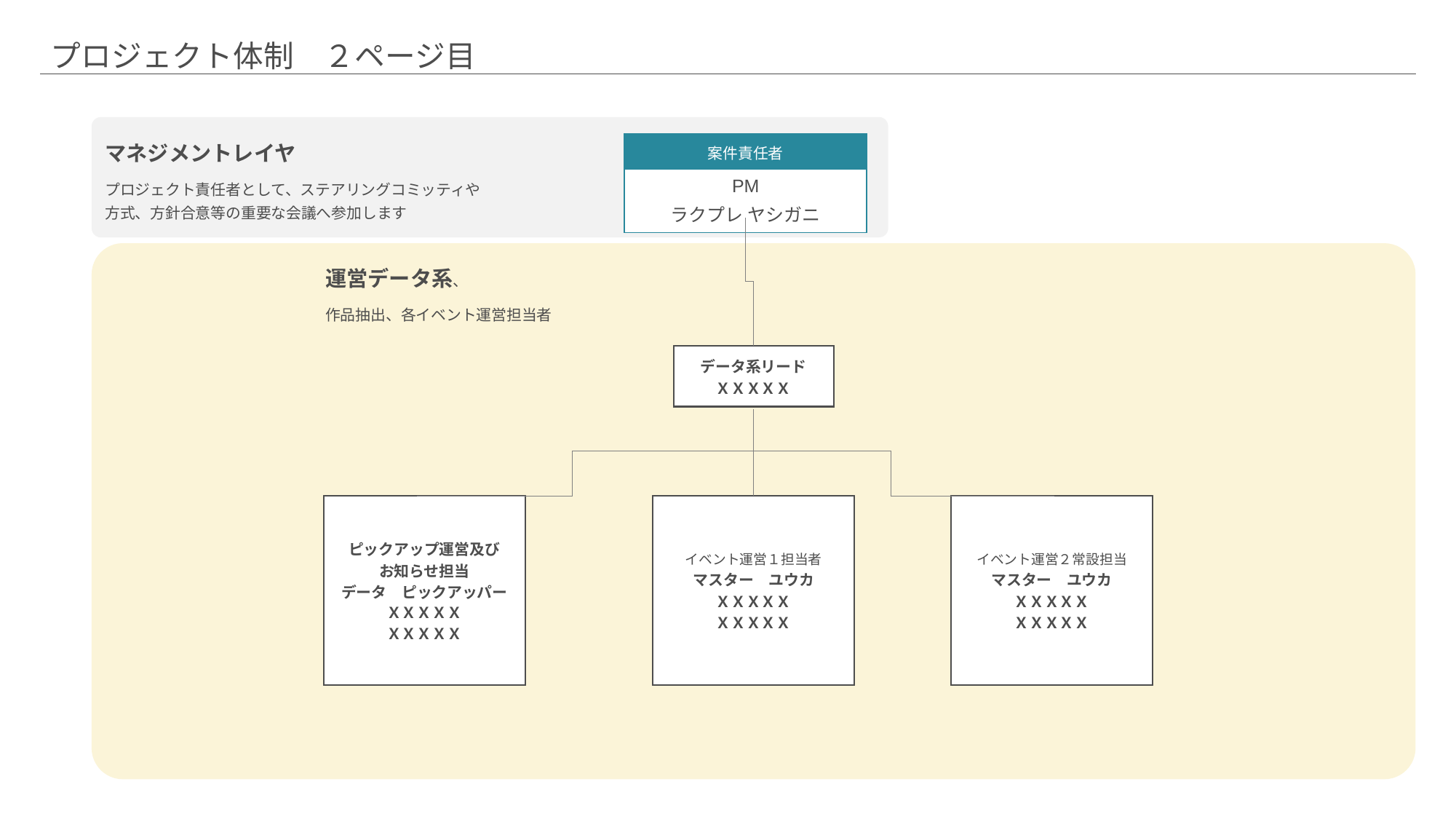

# プロジェクト体制　２ページ目
マネジメントレイヤ
プロジェクト責任者として、ステアリングコミッティや
方式、方針合意等の重要な会議へ参加します
| 案件責任者 |
| --- |
| PM ラクプレ ヤシガニ |
運営データ系、
作品抽出、各イベント運営担当者
データ系リード
ＸＸＸＸＸ
ピックアップ運営及び
お知らせ担当
データ　ピックアッパー
ＸＸＸＸＸ
ＸＸＸＸＸ
イベント運営１担当者
マスター　ユウカ
ＸＸＸＸＸ
ＸＸＸＸＸ
イベント運営２常設担当
マスター　ユウカ
ＸＸＸＸＸ
ＸＸＸＸＸ